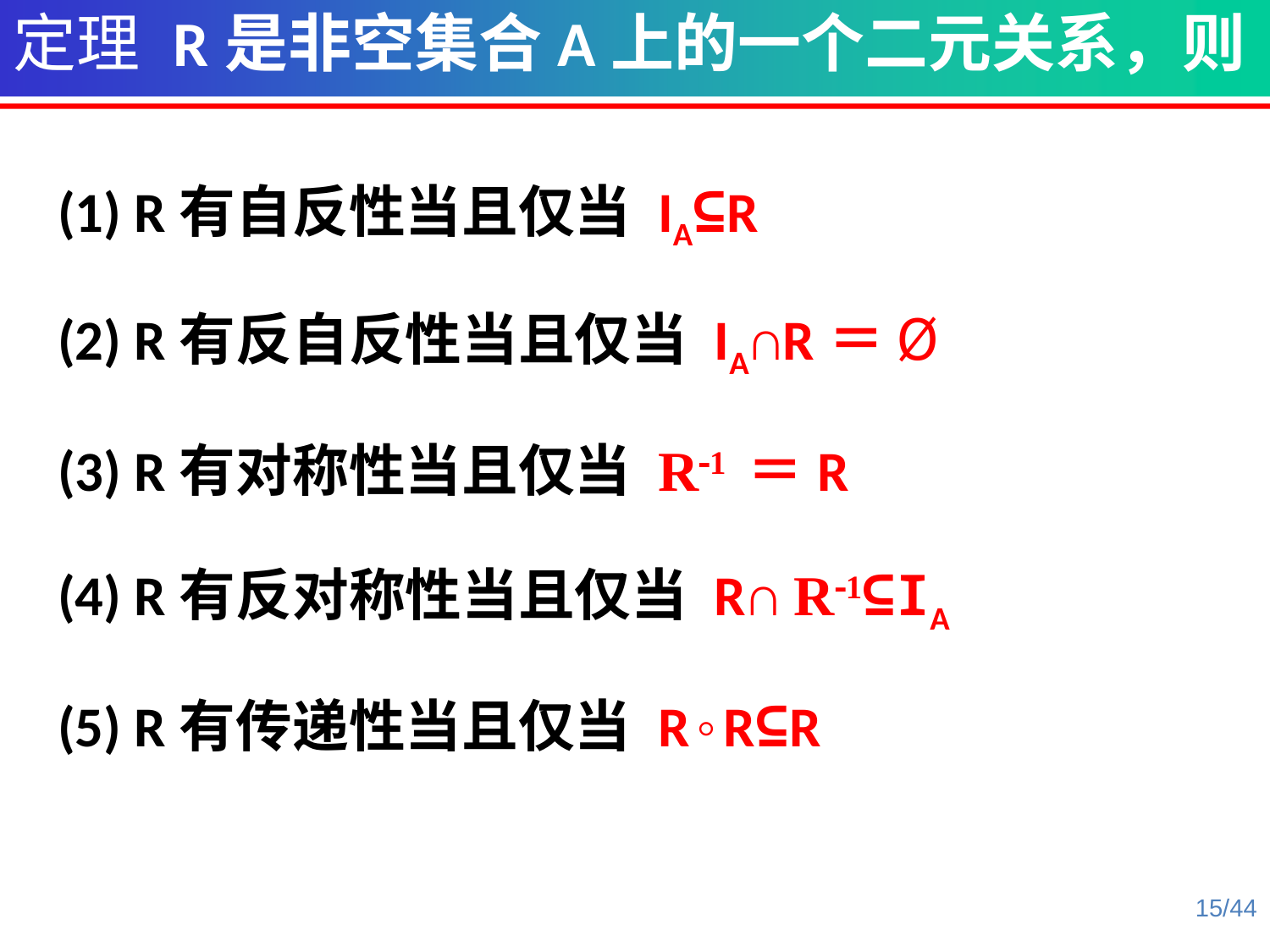

定理  R是非空集合A上的一个二元关系，则
(1) R有自反性当且仅当 IA⊆R
(2) R有反自反性当且仅当 IA∩R＝Ø
(3) R有对称性当且仅当 R−1 ＝R
(4) R有反对称性当且仅当 R∩ R−1⊆IA
(5) R有传递性当且仅当 R◦R⊆R
15/44